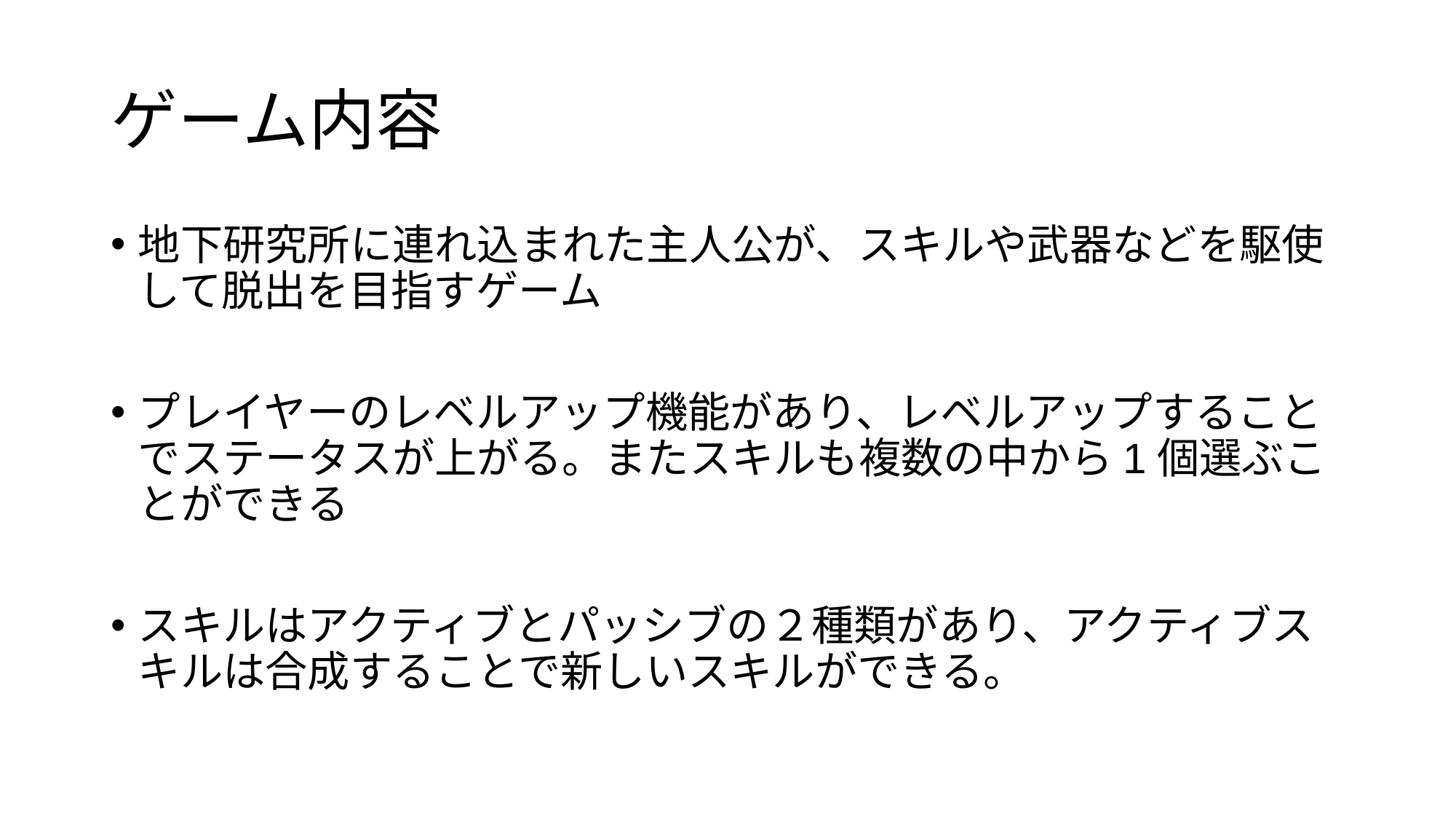

# ゲーム内容
地下研究所に連れ込まれた主人公が、スキルや武器などを駆使して脱出を目指すゲーム

プレイヤーのレベルアップ機能があり、レベルアップすることでステータスが上がる。またスキルも複数の中から1個選ぶことができる

スキルはアクティブとパッシブの２種類があり、アクティブスキルは合成することで新しいスキルができる。